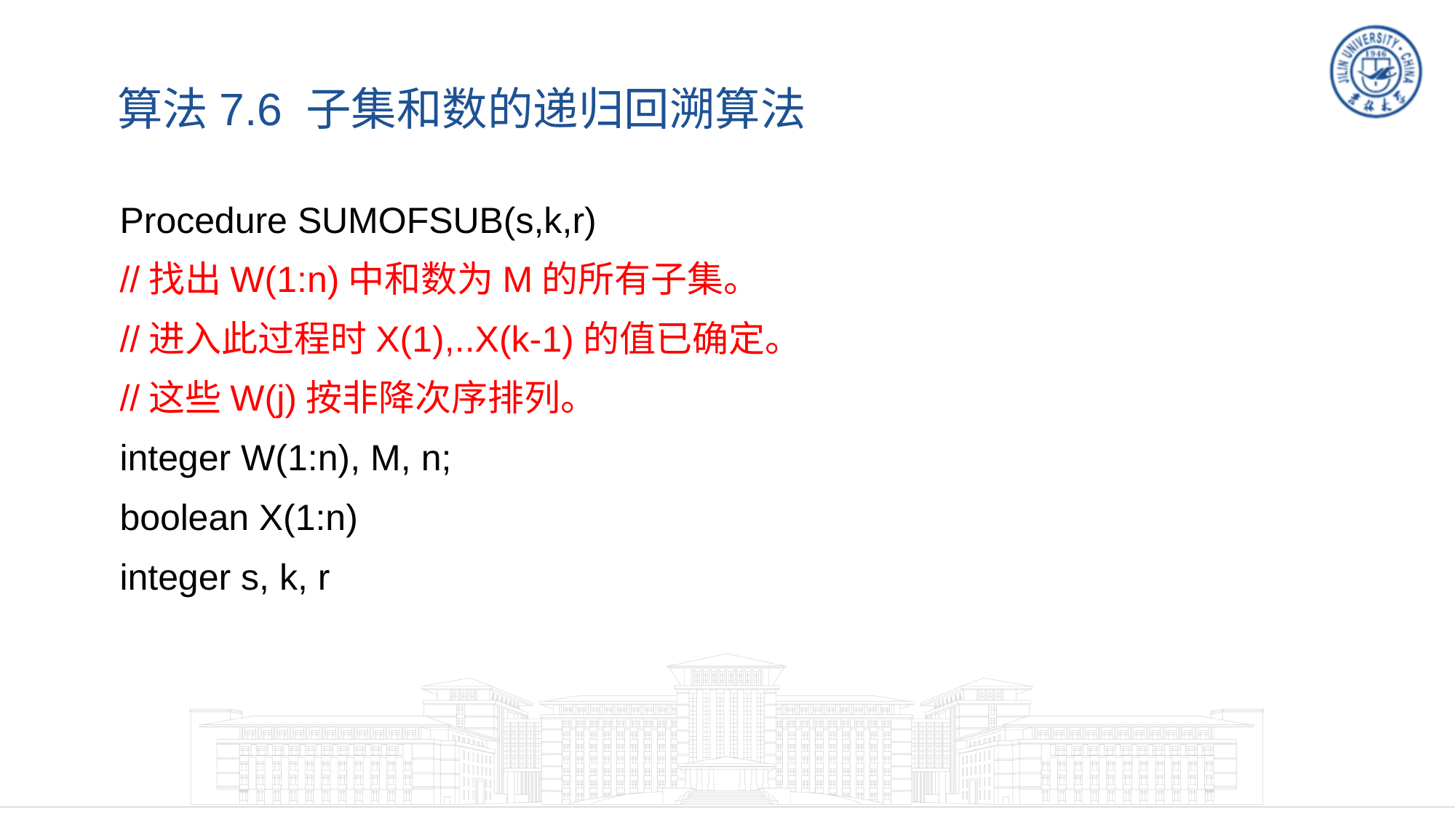

# 算法7.6 子集和数的递归回溯算法
Procedure SUMOFSUB(s,k,r)
//找出W(1:n)中和数为M的所有子集。
//进入此过程时X(1),..X(k-1)的值已确定。
//这些W(j)按非降次序排列。
integer W(1:n), M, n;
boolean X(1:n)
integer s, k, r
51